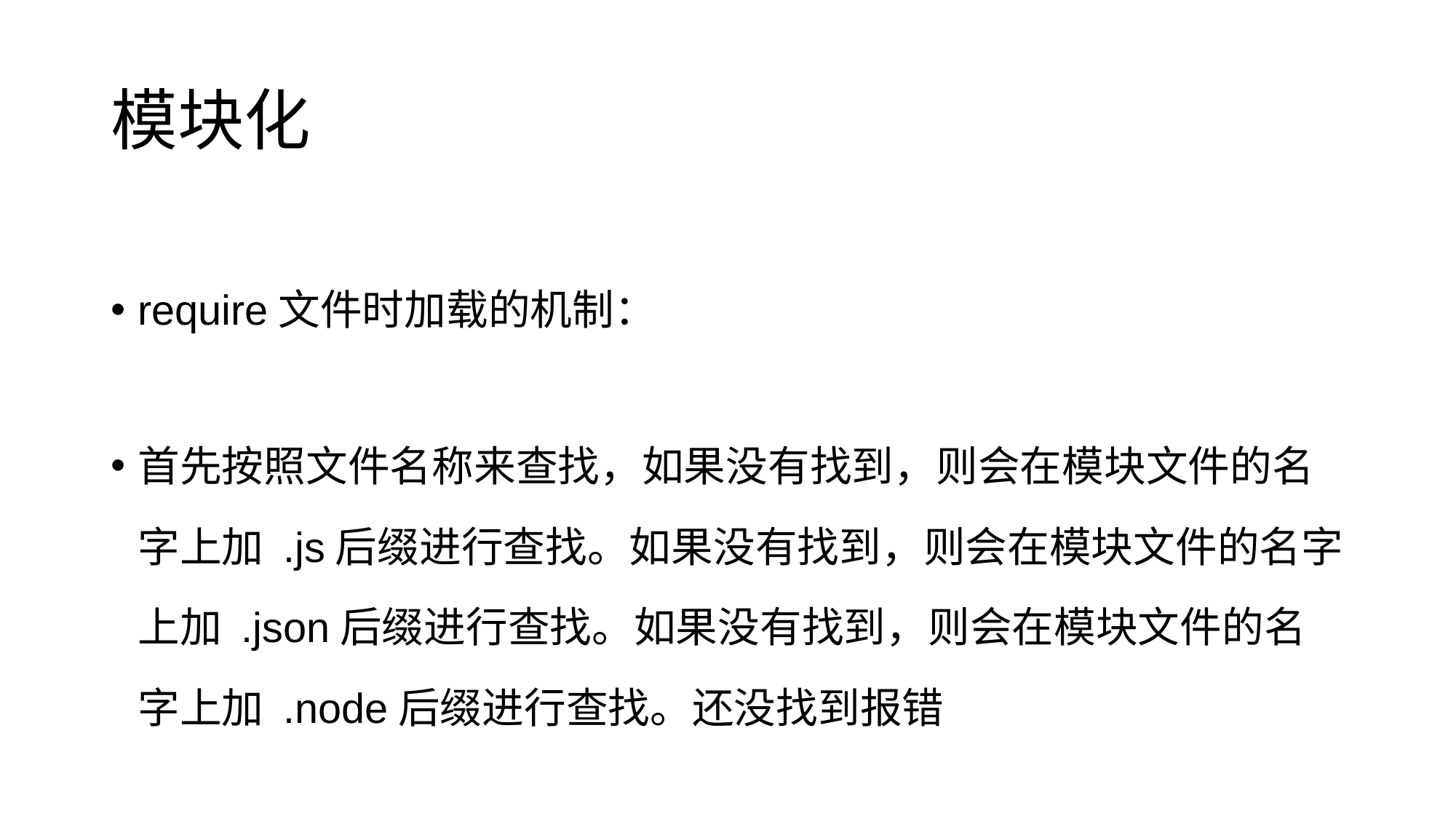

# 模块化

require文件时加载的机制：

首先按照文件名称来查找，如果没有找到，则会在模块文件的名字上加 .js后缀进行查找。如果没有找到，则会在模块文件的名字上加 .json后缀进行查找。如果没有找到，则会在模块文件的名字上加 .node后缀进行查找。还没找到报错